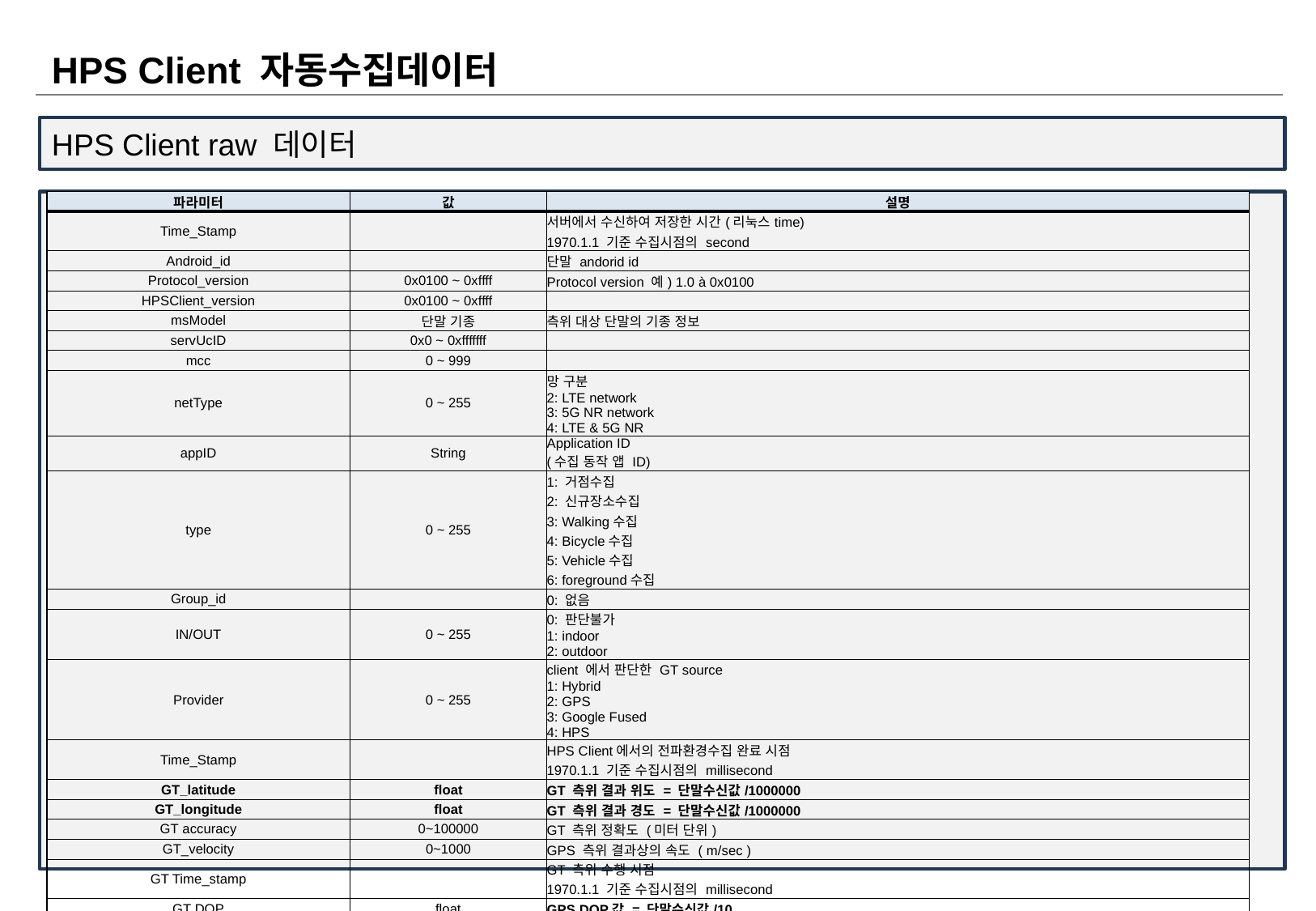

HPS Client 자동수집데이터
HPS Client raw 데이터

| 파라미터 | 값 | 설명 |
| --- | --- | --- |
| Time\_Stamp |  | 서버에서 수신하여 저장한 시간(리눅스time) 1970.1.1 기준 수집시점의 second |
| Android\_id |  | 단말 andorid id |
| Protocol\_version | 0x0100 ~ 0xffff | Protocol version 예) 1.0 à 0x0100 |
| HPSClient\_version | 0x0100 ~ 0xffff |  |
| msModel | 단말 기종 | 측위 대상 단말의 기종 정보 |
| servUcID | 0x0 ~ 0xfffffff |  |
| mcc | 0 ~ 999 |  |
| netType | 0 ~ 255 | 망 구분 2: LTE network 3: 5G NR network 4: LTE & 5G NR |
| appID | String | Application ID (수집 동작 앱 ID) |
| type | 0 ~ 255 | 1: 거점수집 2: 신규장소수집 3: Walking수집 4: Bicycle수집 5: Vehicle수집 6: foreground수집 |
| Group\_id |  | 0: 없음 |
| IN/OUT | 0 ~ 255 | 0: 판단불가 1: indoor 2: outdoor |
| Provider | 0 ~ 255 | client 에서 판단한 GT source 1: Hybrid 2: GPS 3: Google Fused 4: HPS |
| Time\_Stamp |  | HPS Client에서의 전파환경수집 완료 시점 1970.1.1 기준 수집시점의 millisecond |
| GT\_latitude | float | GT 측위 결과 위도 = 단말수신값/1000000 |
| GT\_longitude | float | GT 측위 결과 경도 = 단말수신값/1000000 |
| GT accuracy | 0~100000 | GT 측위 정확도 (미터 단위) |
| GT\_velocity | 0~1000 | GPS 측위 결과상의 속도 ( m/sec ) |
| GT Time\_stamp |  | GT 측위 수행 시점 1970.1.1 기준 수집시점의 millisecond |
| GT DOP | float | GPS DOP값 = 단말수신값/10 |
| GT hepe | 0 ~ | Hepe값 ( 수집hepe x 106 ) |
| GT numSat | 0 ~ 24 | GT 측위에 사용된 GPS 개수 |
| GT fixtype |  | fixtype |
| GT building |  | 건물 정보 |
| GT floor |  | 건물 층 정보 |
| GT poi |  | POI 정보 |
| GPS\_latitude | float | GPS 측위 결과 위도 = 단말수신값/1000000 |
| GPS\_longitude | float | GPS 측위 결과 경도 = 단말수신값/1000000 |
| GPS accuracy | 0~100000 | GPS 측위 정확도 (미터 단위) |
| GPS\_velocity | 0~1000 | GPS 측위 결과상의 속도 ( m/sec ) |
| GPS Time\_stamp |  | GPS 측위 수행 시점 1970.1.1 기준 수집시점의 millisecond |
| GPS DOP |  | GPS DOP값 = 단말수신값/10 |
| GPS hepe | 0 ~ | Hepe값 ( 수집hepe x 106 ) |
| numGps | 0 ~ 24 | GPS 측위에 사용된 GPS 개수 |
| Fused\_latitude | float | google fused 측위 결과 위도 = 단말수신값/1000000 |
| Fused\_longitude | float | google fused 측위 결과 경도 = 단말수신값/1000000 |
| Fused accuracy | 0~100000 | Fused 측위 정확도 (미터 단위) |
| Fused Time\_stamp |  | Fused 측위 수행 시점 1970.1.1 기준 수집시점의 millisecond |
| HPS\_latitude | float | HPS 측위 결과 위도 = 단말수신값/1000000 |
| HPS\_longitude | float | HPS 측위 결과 경도 = 단말수신값/1000000 |
| HPS accuracy | 0~100000 | HPS 측위 정확도 (미터 단위) |
| HPS Time\_stamp |  | HPS 측위 수행 시점 1970.1.1 기준 수집시점의 millisecond |
| HPS fixtype |  | fixtype |
| HPS building | String | 건물 정보 |
| HPS floor |  | 건물 층 정보 |
| HPS poi | String | POI 정보 |
| airPress | 0~2000000 | 기압정보( = 수집기압 X 1000 ) 단위. 헥토파스칼[hpa] 0 : 기압 정보 없음 |
| detectedActivity | -1,0~8 | 단말 동작 상태 -1 : 존재하지 않음. |
| wifiConnFlag | 0 ~ 1 | 단말의 WiFi 연결 상태 0 : WiFi 연결되지 않음 1 : WiFi 연결 됨 wifiConnFlag=1 일 경우에만 아래 wifiConnApMAC ~ wifiConnLinkSpeed 파라미터가 의미 있음 |
| wifiConnSSID | String | 단말이 연결된 AP의 SSID Null : 존재하지 않음. |
| wifiConnApMAC | 0x0 ~ 0xffffffffffff | 단말이 연결된 AP의 MAC Adress 0x000000000000 : MAC 정보 없는 경우 |
| wifiConnCh | 0 ~ 6000 | 단말이 연결된 WiFi Channel 정보 |
| wifiConnRssi | -127 ~ 0 | AP Signal Strength (RSSI) 0 : 존재하지 않음 |
| wifiConnLinkSpeed | string | 할당 가능 속도 파악 지수 Null : 존재하지 않음 |
| wifiInfoCnt | 0 ~ 128 | apInfo 개수 |
| 아래 6개의 파라미터가 wifiInfoCnt 수 만큼 반복 됨 |  |  |
| apMACAddress | 0x0 ~ 0xffffffffffff | AP MAC address |
| apSignalStrength | -127 ~ 128 | AP Signal Strength (RSSI) |
| bandWidth | 0 ~ 2 | WiFi 주파수 대역 0: NA or Unknown 1: 2.4G 2 : 5G |
| rtt | 0 ~ 65535 | WiFi Round trip time 0 : NA or Unknown 1 ~ : RTT 값 |
| apSSID | String | AP의 SSID |
| Channel |  |  |
| …… |  |  |
| btInfoCnt | 0 ~ 128 | btInfo 개수 |
| 아래 3개의 파라미터가 btInfoCnt 수 만큼 반복 됨 |  |  |
| btMACAddress | 0x0 ~ 0xffffffffffff | BT MAC address |
| btSignalStrength | -127 ~ 128 | BT Signal Strength (RSSI) |
| btDeviceName | String | BT Device 이름 |
| …… |  |  |
| magneticDataCnt | 0 ~ 100 | 100ms 당 1개씩 최대 10초 => 최대 100개 |
| 아래 3개의 파라미터가 magneticDataCnt 수 만큼 반복 됨 |  |  |
| magX | -2147483647 ~ 2147483647 | Magnetic Field Axis X Value 실제 측정값(uT) \* 100 으로 표현 존재하지 않는 경우 : 2147483647(Integer 최댓값) |
| magY | -2147483647 ~ 2147483647 | Magnetic Field Axis Y Value 실제 측정값(uT)  \* 100 으로 표현 존재하지 않는 경우 : 2147483647(Integer 최댓값) |
| magZ | -2147483647 ~ 2147483647 | Magnetic Field Axis Z Value 실제 측정값(uT) \* 100 으로 표현 존재하지 않는 경우 : 2147483647(Integer 최댓값) |
| …… |  |  |
| cellInfoFlag | 0 ~ 1 | 0: Cell Info 포함되지 않음 1: LTE or 5G Cell Info Record 포함됨 |
| cellInfoFlag 가 1인 경우만 아래 Cell Info Record 정보있음 |  |  |
| LTE or 5G Cell Info Record |  | 아래 표 참조 |
| cellInfoFlag2 | 0 ~ 1 | 0: Cell Info 포함되지 않음 1: LTE or 5G Cell Info Record 포함됨 |
| cellInfoFlag2 가 1인 경우만 아래 Cell Info Record 정보있음 |  |  |
| LTE or 5G Cell Info Record |  | 아래 표 참조 |